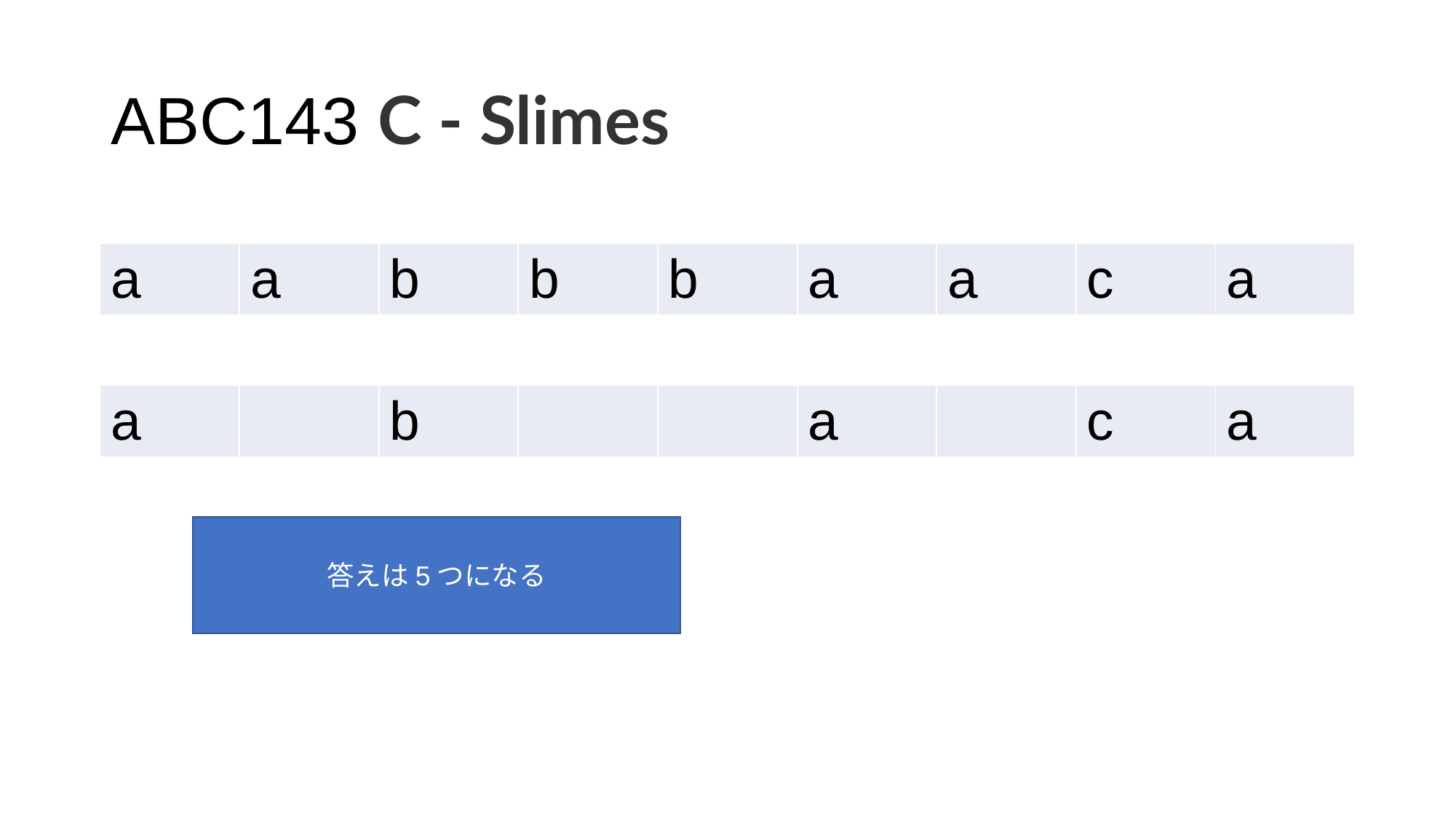

# ABC143 C - Slimes
| a | a | b | b | b | a | a | c | a |
| --- | --- | --- | --- | --- | --- | --- | --- | --- |
| a |  | b |  |  | a |  | c | a |
| --- | --- | --- | --- | --- | --- | --- | --- | --- |
答えは5つになる